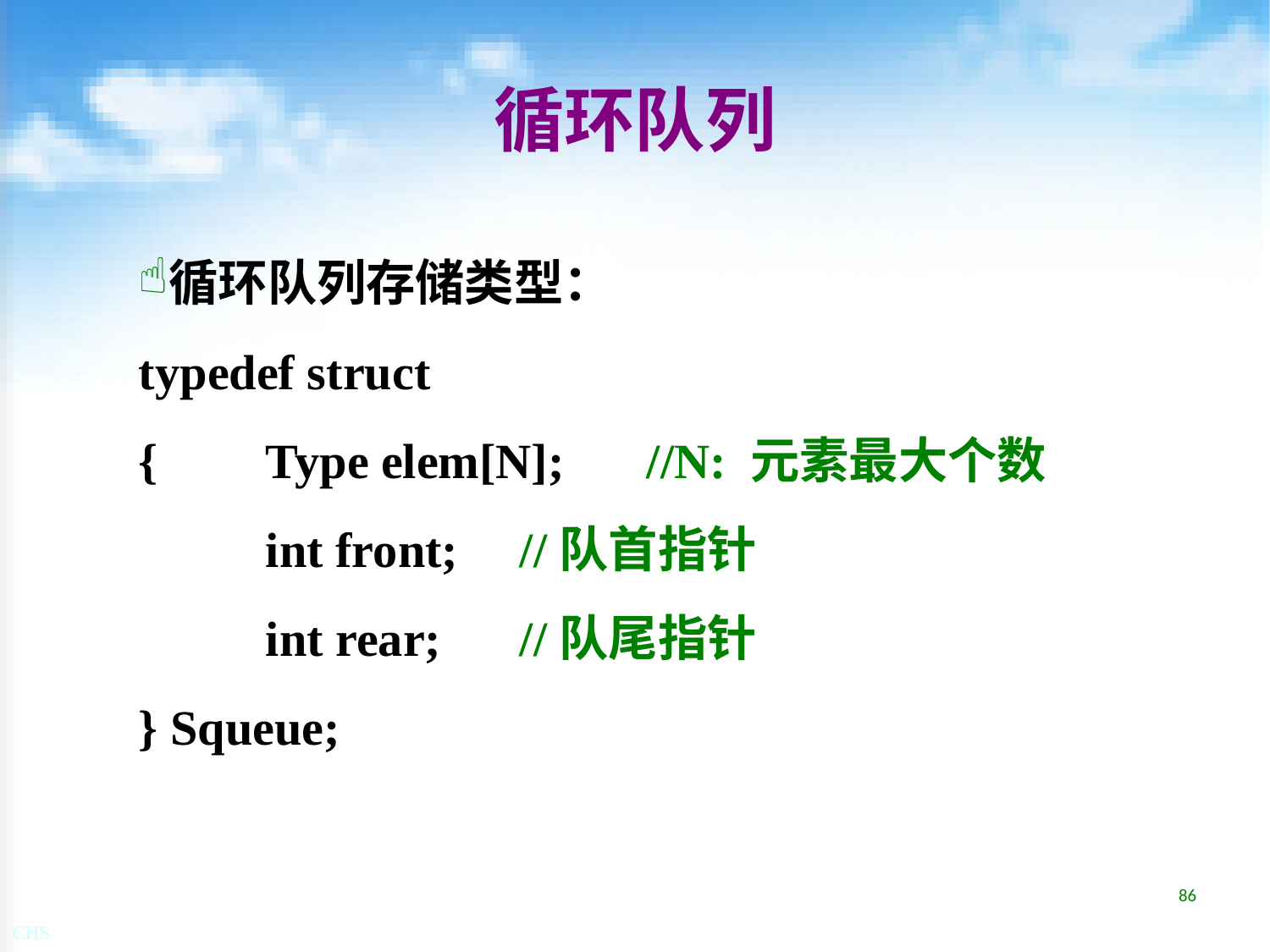

# 循环队列
循环队列存储类型：
typedef struct
{	Type elem[N];	//N: 元素最大个数
	int front;	//队首指针
	int rear;	//队尾指针
} Squeue;
86